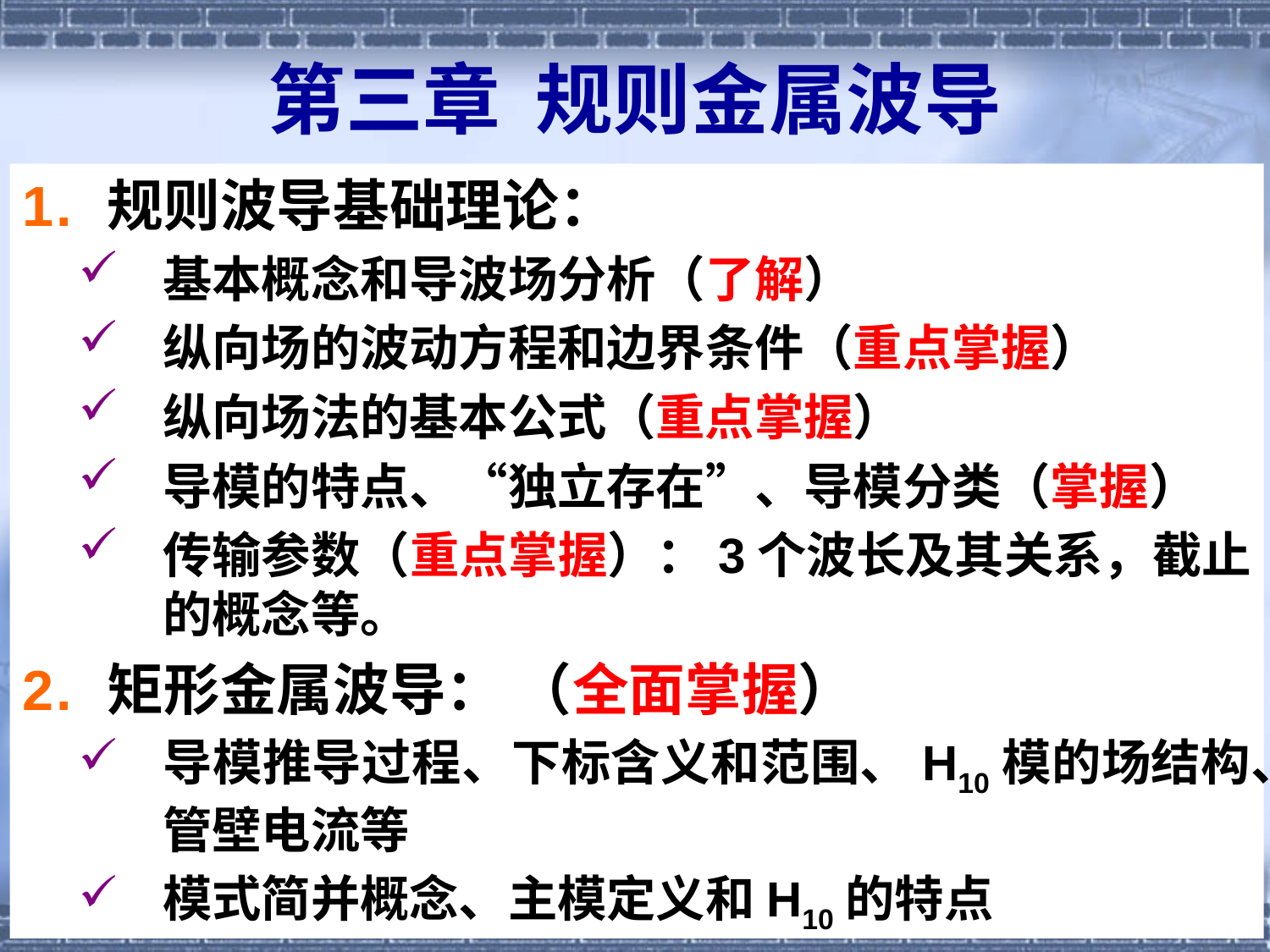

# 第三章  规则金属波导
规则波导基础理论：
基本概念和导波场分析（了解）
纵向场的波动方程和边界条件（重点掌握）
纵向场法的基本公式（重点掌握）
导模的特点、“独立存在”、导模分类（掌握）
传输参数（重点掌握）：3个波长及其关系，截止的概念等。
矩形金属波导： （全面掌握）
导模推导过程、下标含义和范围、H10模的场结构、管壁电流等
模式简并概念、主模定义和H10的特点